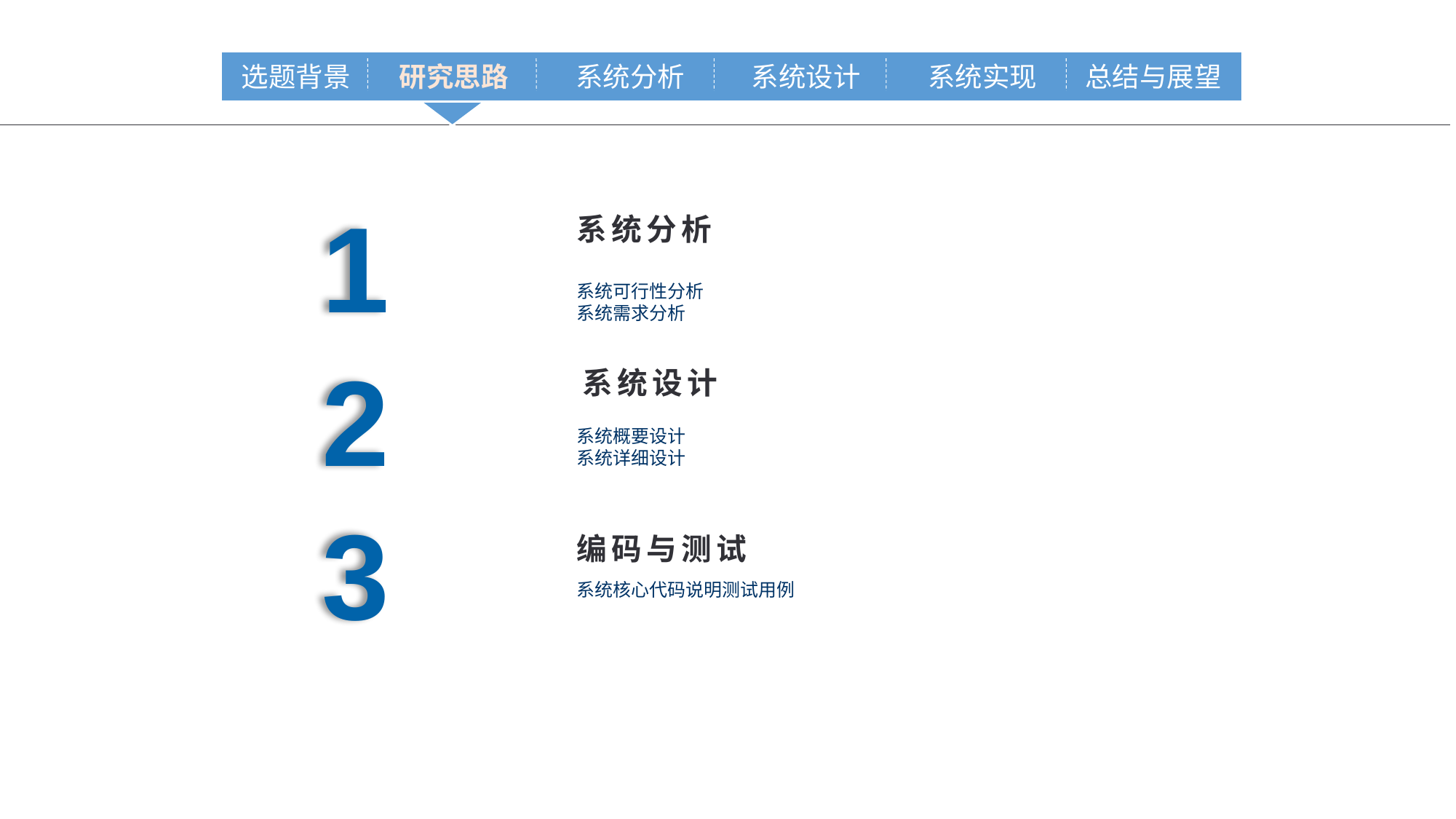

选题背景
研究思路
系统分析
系统设计
系统实现
总结与展望

1
系统分析

系统可行性分析
系统需求分析
2
系统设计
系统概要设计
系统详细设计
3
编码与测试
系统核心代码说明测试用例